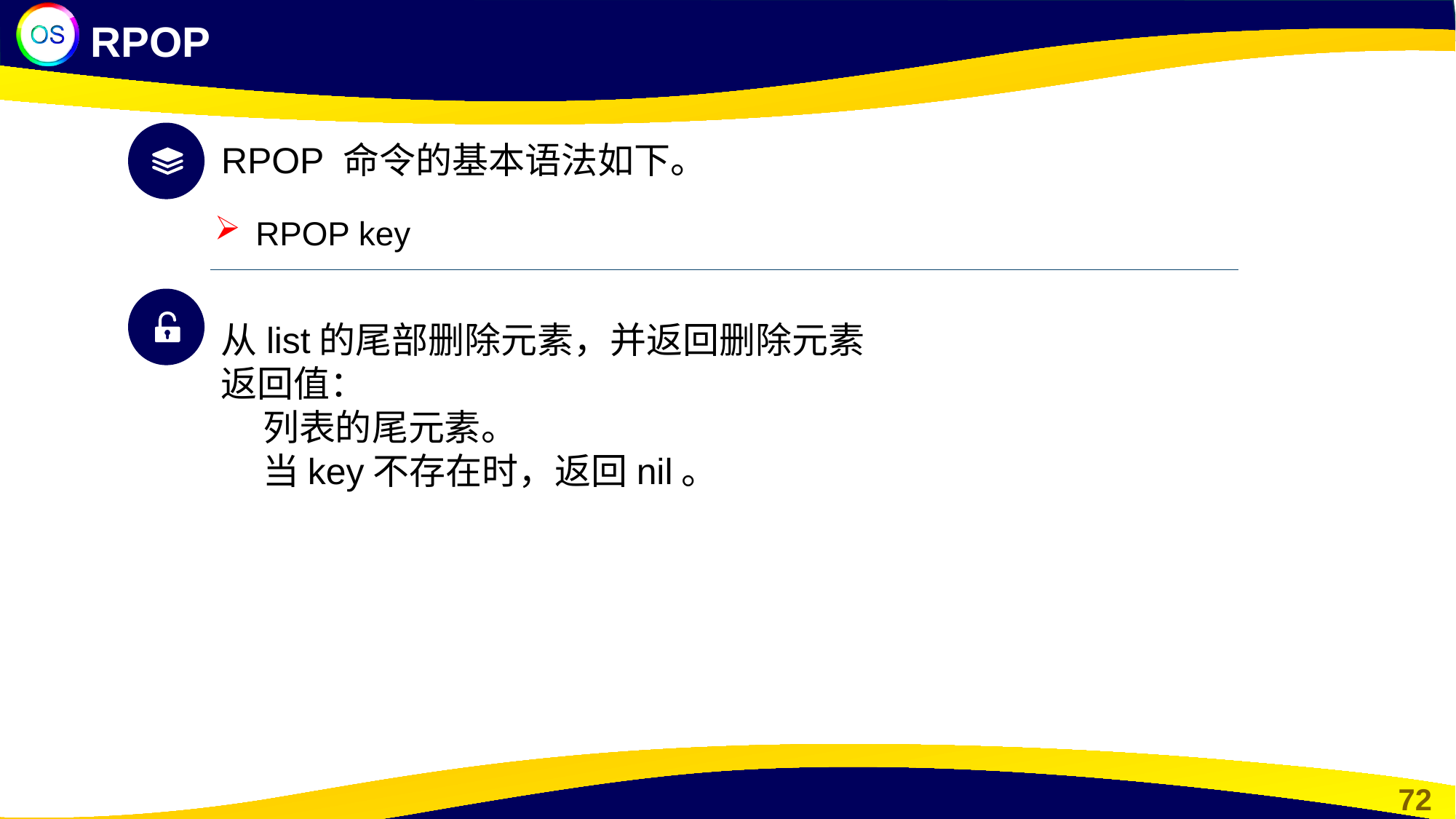

RPOP

RPOP 命令的基本语法如下。

RPOP key

从list的尾部删除元素，并返回删除元素
返回值：
    列表的尾元素。
    当key不存在时，返回nil。